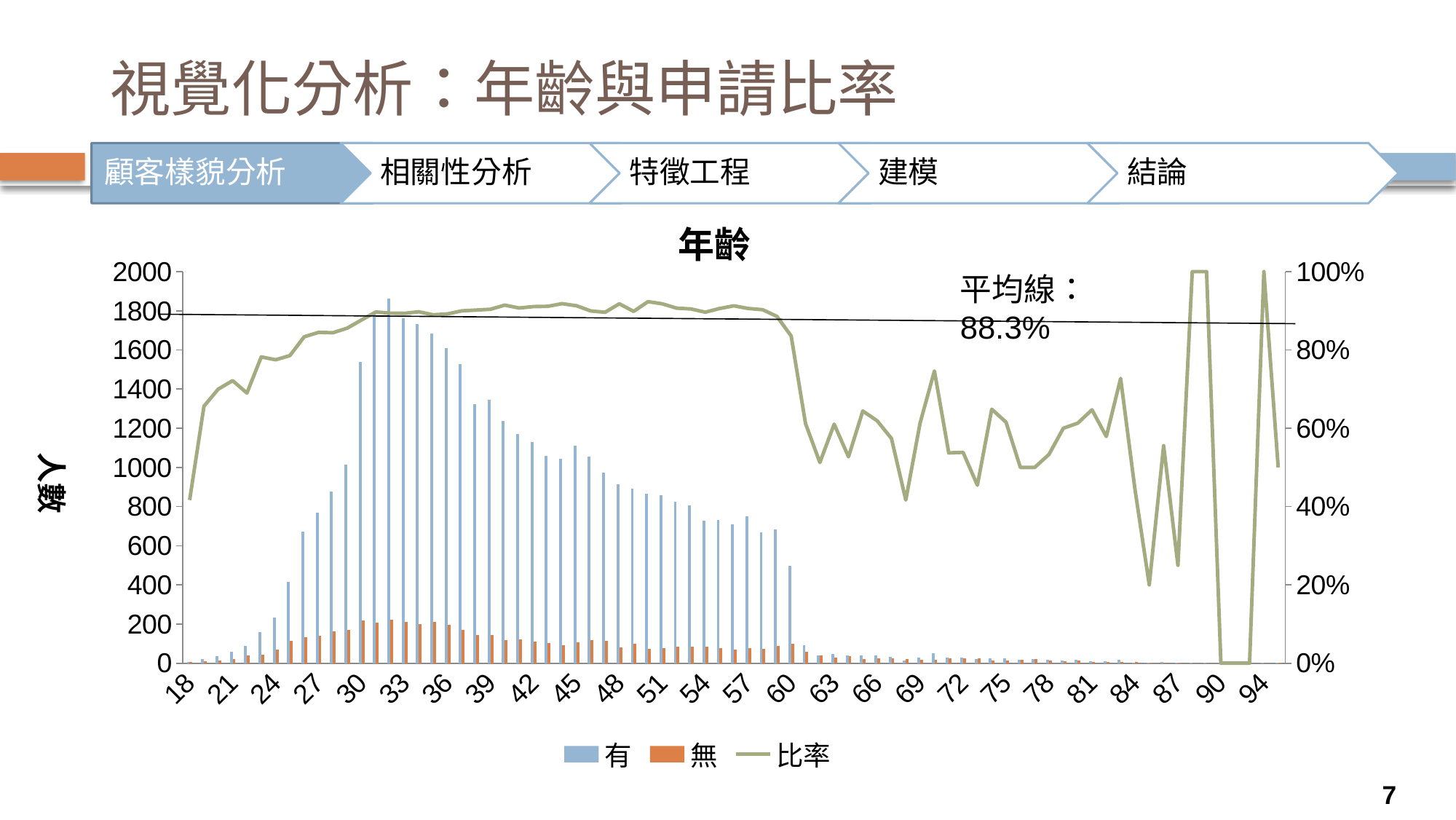

# 視覺化分析：年齡與申請比率
顧客樣貌分析
相關性分析
特徵工程
建模
結論
年齡

### Chart

| Category | 有 | 無 | 比率 |
|---|---|---|---|
| 18 | 5.0 | 7.0 | 0.4166666666666667 |
| 19 | 21.0 | 11.0 | 0.65625 |
| 20 | 35.0 | 15.0 | 0.7 |
| 21 | 57.0 | 22.0 | 0.7215189873417721 |
| 22 | 89.0 | 40.0 | 0.689922480620155 |
| 23 | 158.0 | 44.0 | 0.7821782178217822 |
| 24 | 234.0 | 68.0 | 0.7748344370860927 |
| 25 | 414.0 | 113.0 | 0.7855787476280834 |
| 26 | 671.0 | 134.0 | 0.8335403726708075 |
| 27 | 768.0 | 141.0 | 0.8448844884488449 |
| 28 | 876.0 | 162.0 | 0.8439306358381503 |
| 29 | 1014.0 | 171.0 | 0.8556962025316456 |
| 30 | 1540.0 | 217.0 | 0.8764940239043825 |
| 31 | 1790.0 | 206.0 | 0.8967935871743486 |
| 32 | 1864.0 | 221.0 | 0.8940047961630695 |
| 33 | 1762.0 | 210.0 | 0.8935091277890467 |
| 34 | 1732.0 | 198.0 | 0.8974093264248705 |
| 35 | 1685.0 | 209.0 | 0.8896515311510031 |
| 36 | 1611.0 | 195.0 | 0.8920265780730897 |
| 37 | 1526.0 | 170.0 | 0.8997641509433962 |
| 38 | 1322.0 | 144.0 | 0.9017735334242838 |
| 39 | 1344.0 | 143.0 | 0.9038332212508406 |
| 40 | 1239.0 | 116.0 | 0.9143911439114392 |
| 41 | 1171.0 | 120.0 | 0.9070487993803253 |
| 42 | 1131.0 | 111.0 | 0.9106280193236715 |
| 43 | 1058.0 | 103.0 | 0.9112833763996555 |
| 44 | 1043.0 | 93.0 | 0.9181338028169014 |
| 45 | 1110.0 | 106.0 | 0.912828947368421 |
| 46 | 1057.0 | 118.0 | 0.8995744680851064 |
| 47 | 975.0 | 113.0 | 0.8961397058823529 |
| 48 | 915.0 | 82.0 | 0.917753259779338 |
| 49 | 893.0 | 101.0 | 0.8983903420523138 |
| 50 | 867.0 | 72.0 | 0.9233226837060703 |
| 51 | 859.0 | 77.0 | 0.9177350427350427 |
| 52 | 826.0 | 85.0 | 0.9066959385290889 |
| 53 | 806.0 | 85.0 | 0.9046015712682379 |
| 54 | 727.0 | 84.0 | 0.8964241676942046 |
| 55 | 730.0 | 76.0 | 0.9057071960297767 |
| 56 | 710.0 | 68.0 | 0.9125964010282777 |
| 57 | 750.0 | 78.0 | 0.9057971014492754 |
| 58 | 668.0 | 72.0 | 0.9027027027027027 |
| 59 | 682.0 | 88.0 | 0.8857142857142857 |
| 60 | 498.0 | 98.0 | 0.8355704697986577 |
| 61 | 90.0 | 57.0 | 0.6122448979591837 |
| 62 | 41.0 | 39.0 | 0.5125 |
| 63 | 47.0 | 30.0 | 0.6103896103896104 |
| 64 | 39.0 | 35.0 | 0.527027027027027 |
| 65 | 38.0 | 21.0 | 0.6440677966101694 |
| 66 | 39.0 | 24.0 | 0.6190476190476191 |
| 67 | 31.0 | 23.0 | 0.5740740740740741 |
| 68 | 15.0 | 21.0 | 0.4166666666666667 |
| 69 | 27.0 | 17.0 | 0.6136363636363636 |
| 70 | 50.0 | 17.0 | 0.746268656716418 |
| 71 | 29.0 | 25.0 | 0.5370370370370371 |
| 72 | 28.0 | 24.0 | 0.5384615384615384 |
| 73 | 20.0 | 24.0 | 0.45454545454545453 |
| 74 | 24.0 | 13.0 | 0.6486486486486487 |
| 75 | 24.0 | 15.0 | 0.6153846153846154 |
| 76 | 16.0 | 16.0 | 0.5 |
| 77 | 22.0 | 22.0 | 0.5 |
| 78 | 16.0 | 14.0 | 0.5333333333333333 |
| 79 | 15.0 | 10.0 | 0.6 |
| 80 | 19.0 | 12.0 | 0.6129032258064516 |
| 81 | 11.0 | 6.0 | 0.6470588235294118 |
| 82 | 11.0 | 8.0 | 0.5789473684210527 |
| 83 | 16.0 | 6.0 | 0.7272727272727273 |
| 84 | 4.0 | 5.0 | 0.4444444444444444 |
| 85 | 1.0 | 4.0 | 0.2 |
| 86 | 5.0 | 4.0 | 0.5555555555555556 |
| 87 | 1.0 | 3.0 | 0.25 |
| 88 | 2.0 | 0.0 | 1.0 |
| 89 | 3.0 | 0.0 | 1.0 |
| 90 | 0.0 | 2.0 | 0.0 |
| 92 | 0.0 | 2.0 | 0.0 |
| 93 | 0.0 | 2.0 | 0.0 |
| 94 | 1.0 | 0.0 | 1.0 |
| 95 | 1.0 | 1.0 | 0.5 |
平均線：88.3%
7